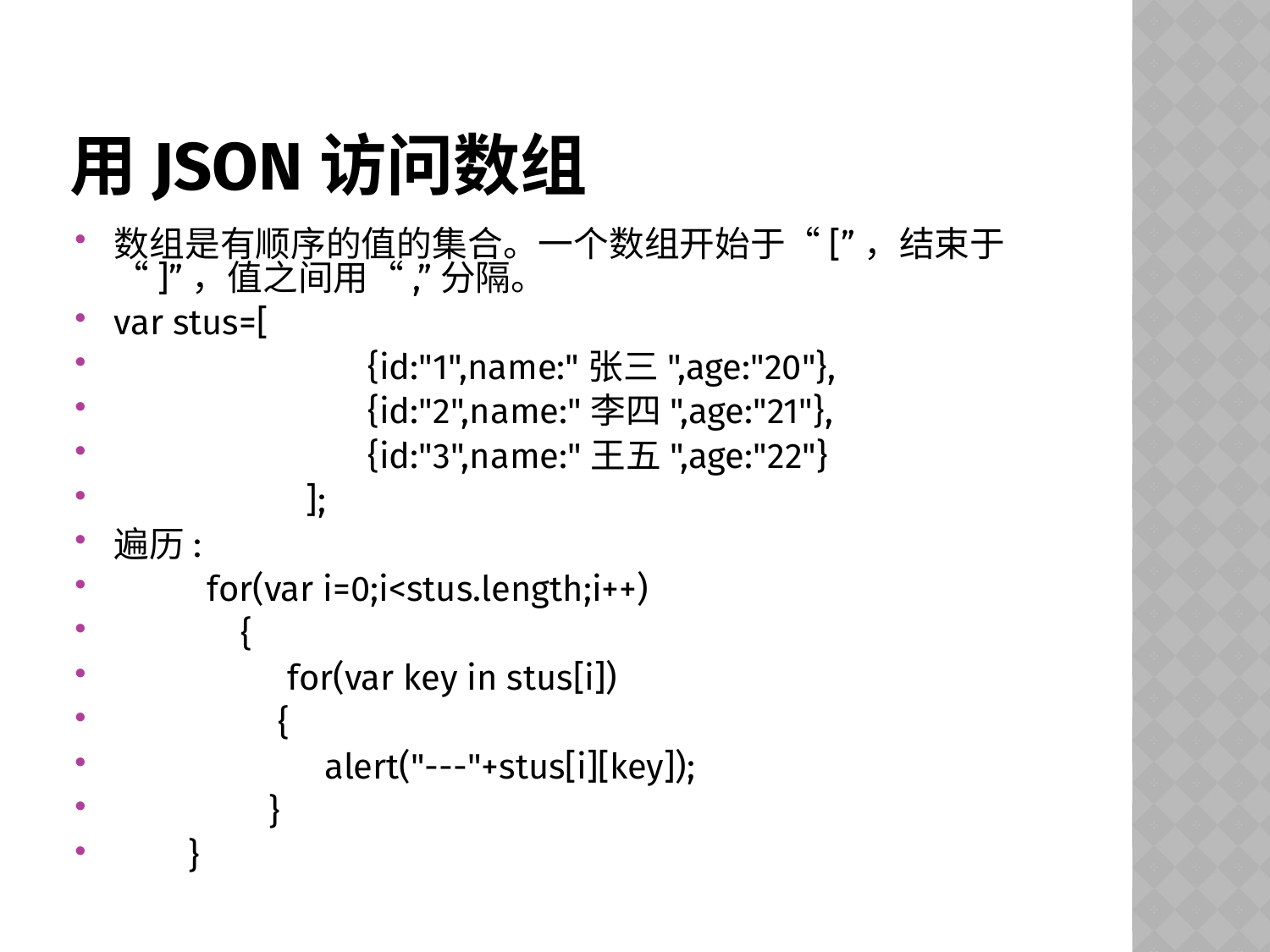

# 用JSON访问数组
数组是有顺序的值的集合。一个数组开始于“[”，结束于“]”，值之间用“,”分隔。
var stus=[
		{id:"1",name:"张三",age:"20"},
		{id:"2",name:"李四",age:"21"},
		{id:"3",name:"王五",age:"22"}
	       ];
遍历:
          for(var i=0;i<stus.length;i++)
	{
	     for(var key in stus[i])
	    {
	         alert("---"+stus[i][key]);
	   }
        }